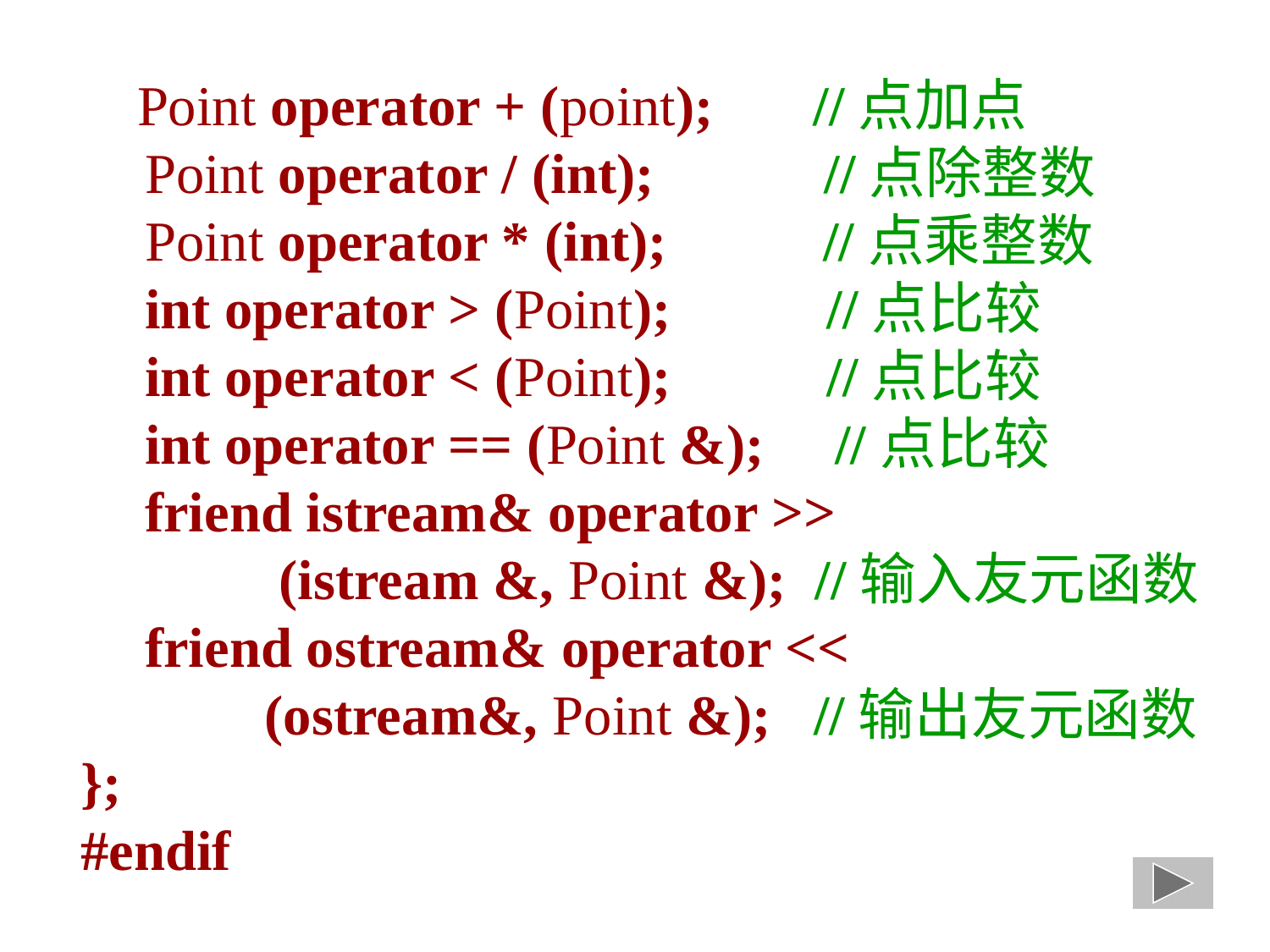

Point operator + (point);       //点加点
    Point operator / (int);            //点除整数
    Point operator * (int);           //点乘整数
    int operator > (Point);           //点比较
    int operator < (Point);           //点比较
    int operator == (Point &);     //点比较
    friend istream& operator >>
              (istream &, Point &);  //输入友元函数
    friend ostream& operator <<
             (ostream&, Point &);   //输出友元函数
};
#endif
#

57